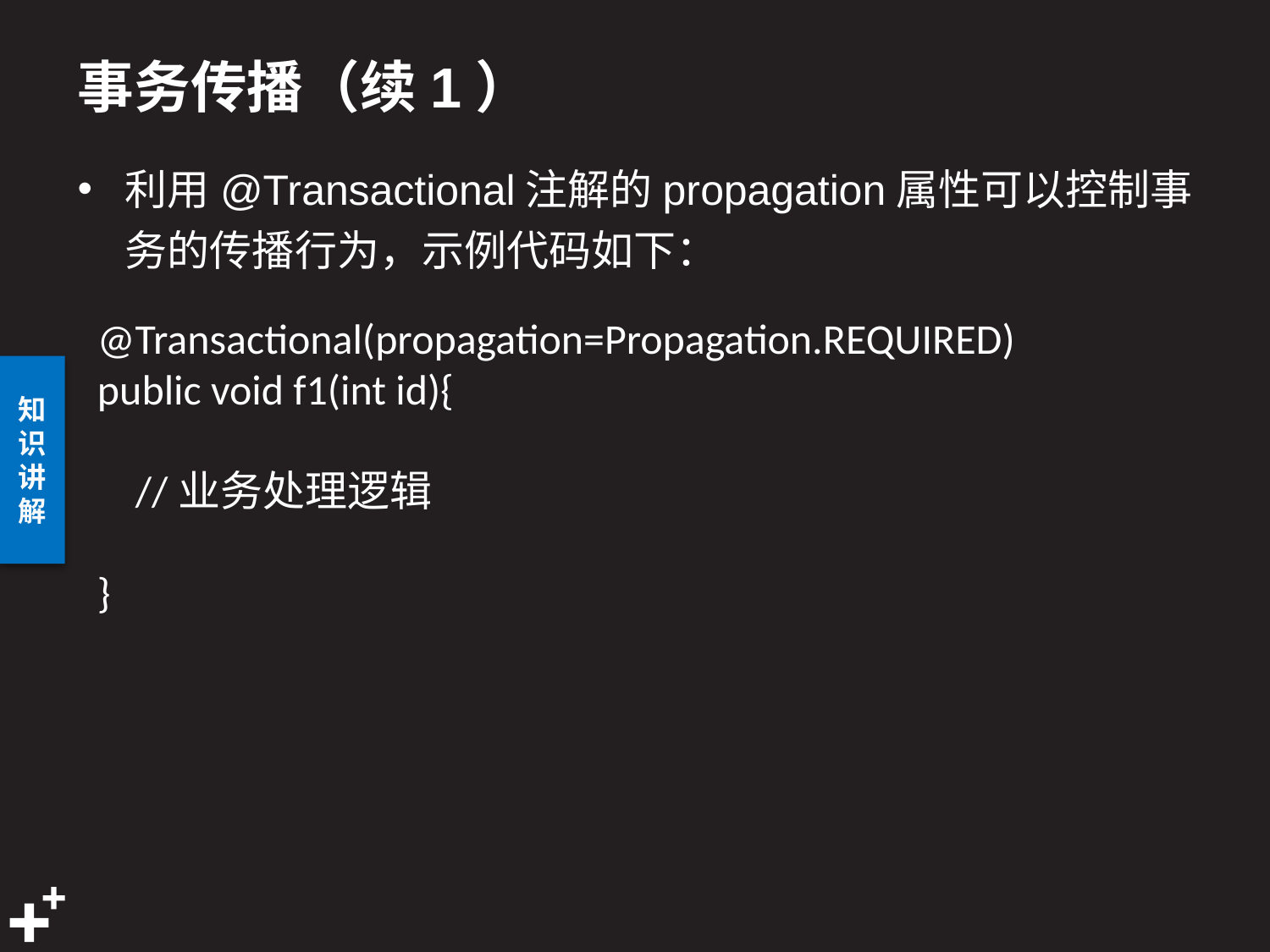

# 事务传播（续1）
利用@Transactional注解的propagation属性可以控制事务的传播行为，示例代码如下：
@Transactional(propagation=Propagation.REQUIRED)
public void f1(int id){

    //业务处理逻辑

}